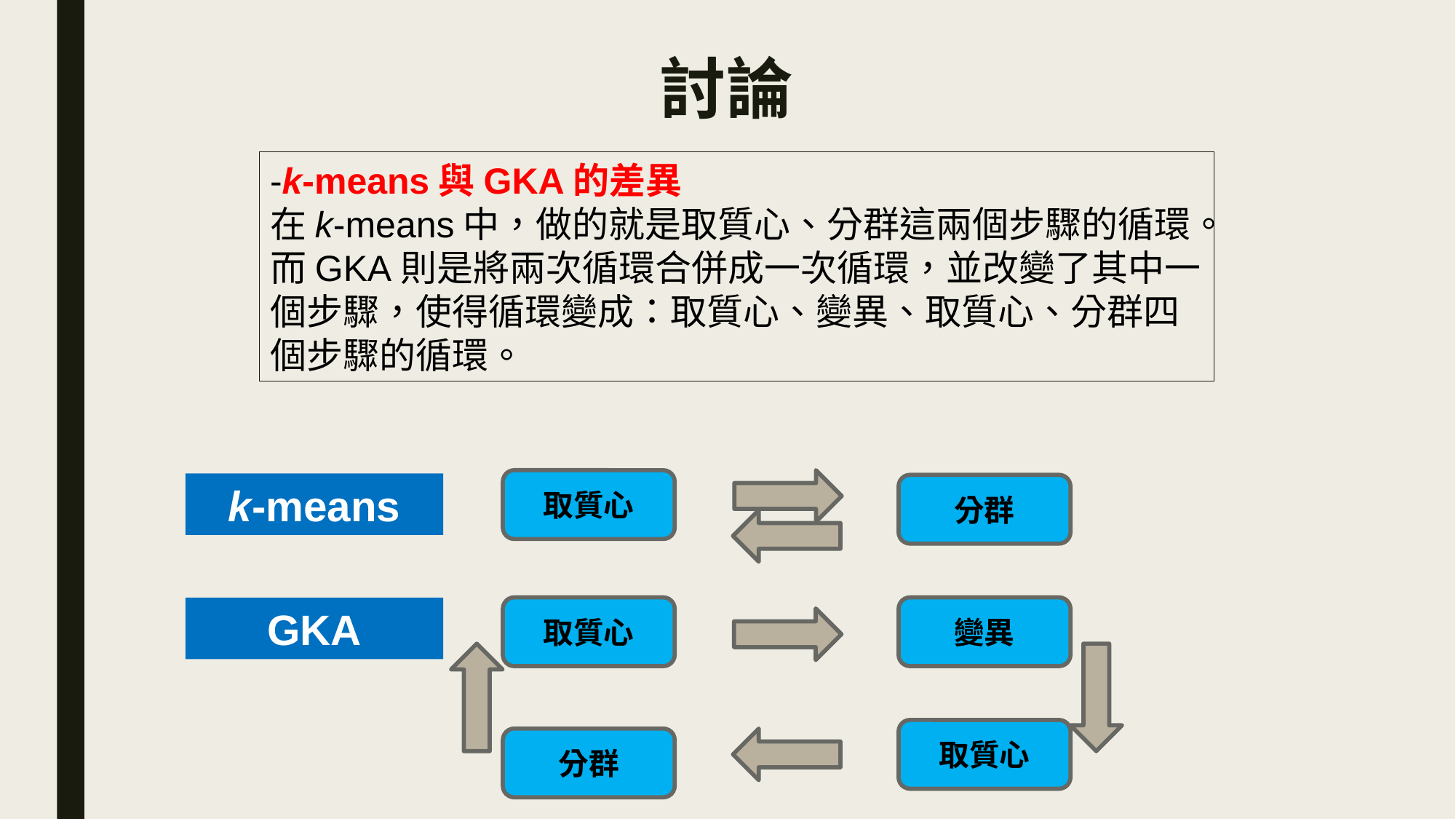

# 討論
-k-means與GKA的差異
在k-means中，做的就是取質心、分群這兩個步驟的循環。而GKA則是將兩次循環合併成一次循環，並改變了其中一個步驟，使得循環變成：取質心、變異、取質心、分群四個步驟的循環。
取質心

k-means
分群

取質心
變異
GKA

取質心
分群